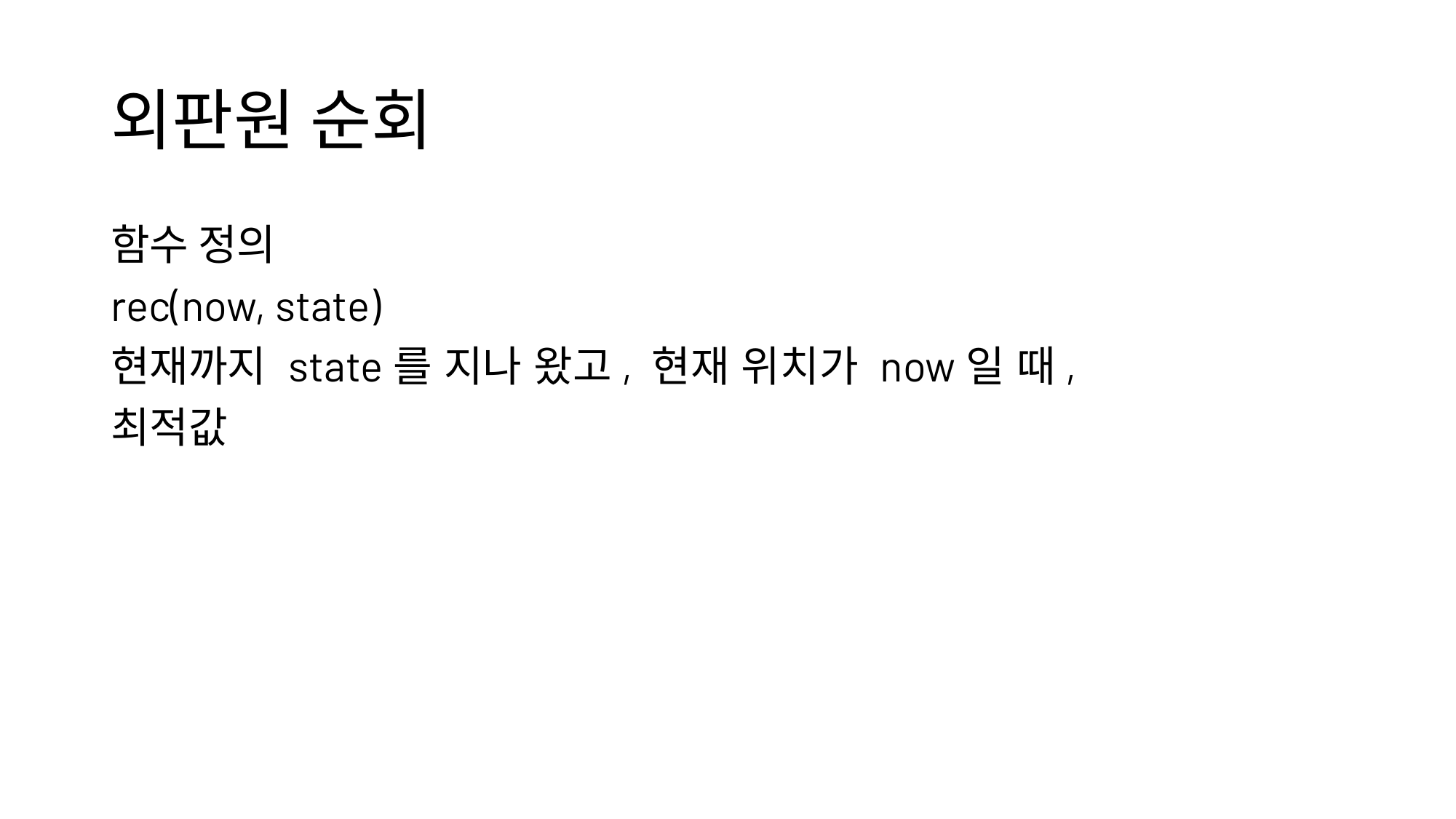

# 외판원 순회
함수 정의
rec(now, state)
현재까지 state를 지나 왔고, 현재 위치가 now일 때,
최적값